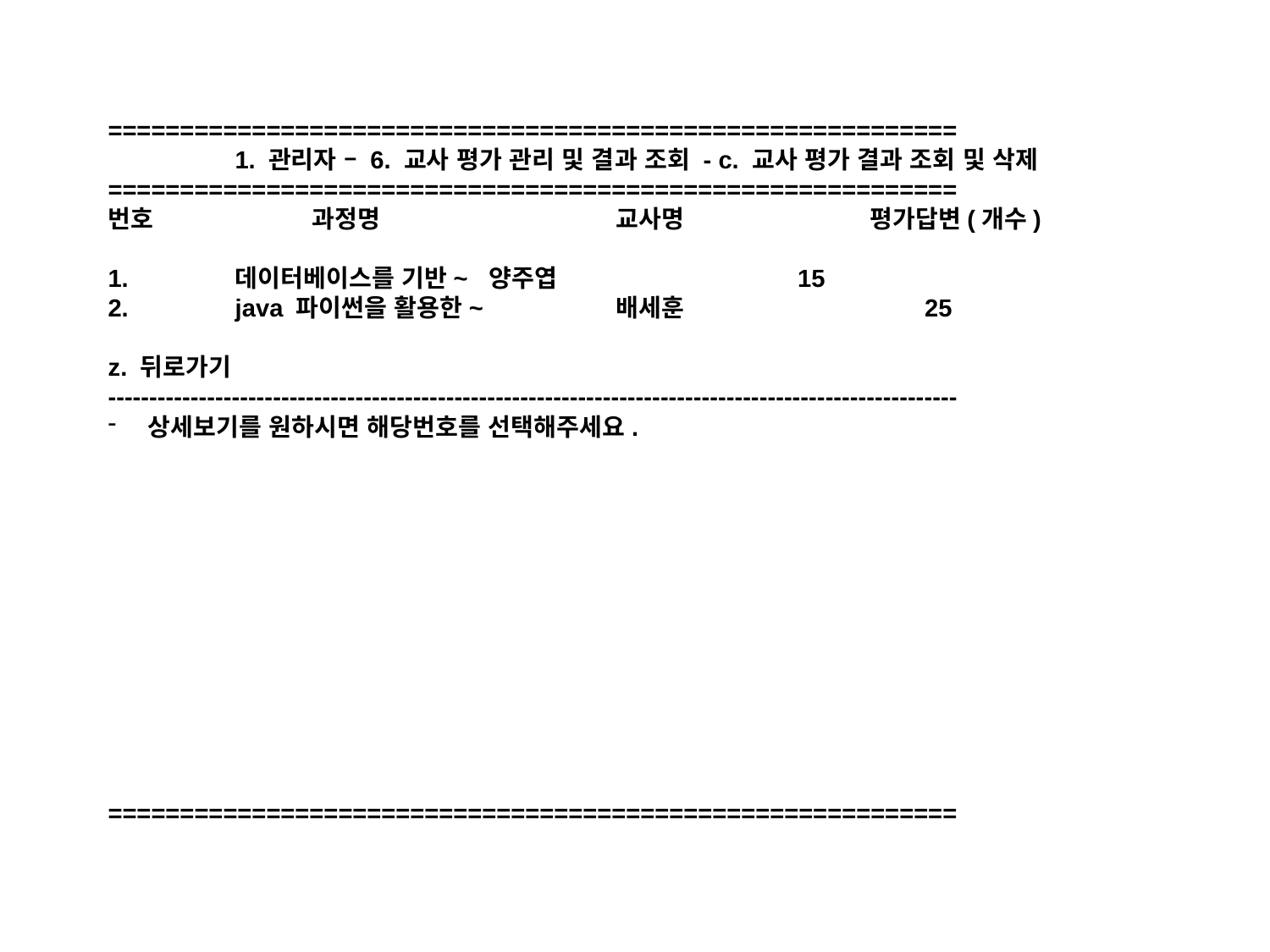

===========================================================
	1. 관리자 – 6. 교사 평가 관리 및 결과 조회 - c. 교사 평가 결과 조회 및 삭제
===========================================================
번호	           과정명	      	교사명		평가답변(개수)

1.	데이터베이스를 기반~  	양주엽		       15
2.	java 파이썬을 활용한~ 	배세훈 		       25

z. 뒤로가기
-------------------------------------------------------------------------------------------------------
상세보기를 원하시면 해당번호를 선택해주세요.

===========================================================